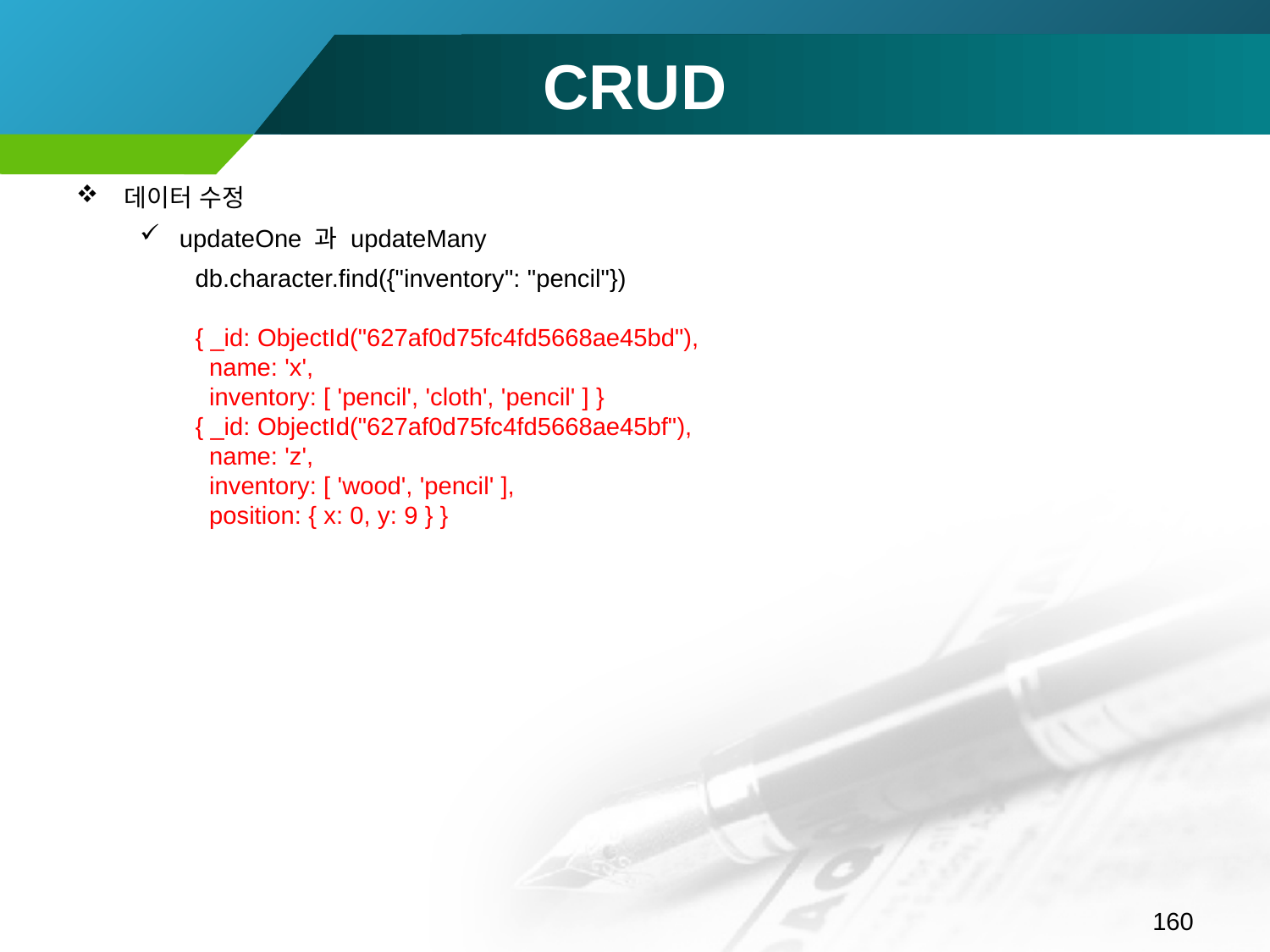

# CRUD
데이터 수정
updateOne 과 updateMany
db.character.find({"inventory": "pencil"})

{ _id: ObjectId("627af0d75fc4fd5668ae45bd"),
  name: 'x',
  inventory: [ 'pencil', 'cloth', 'pencil' ] }
{ _id: ObjectId("627af0d75fc4fd5668ae45bf"),
  name: 'z',
  inventory: [ 'wood', 'pencil' ],
  position: { x: 0, y: 9 } }
160